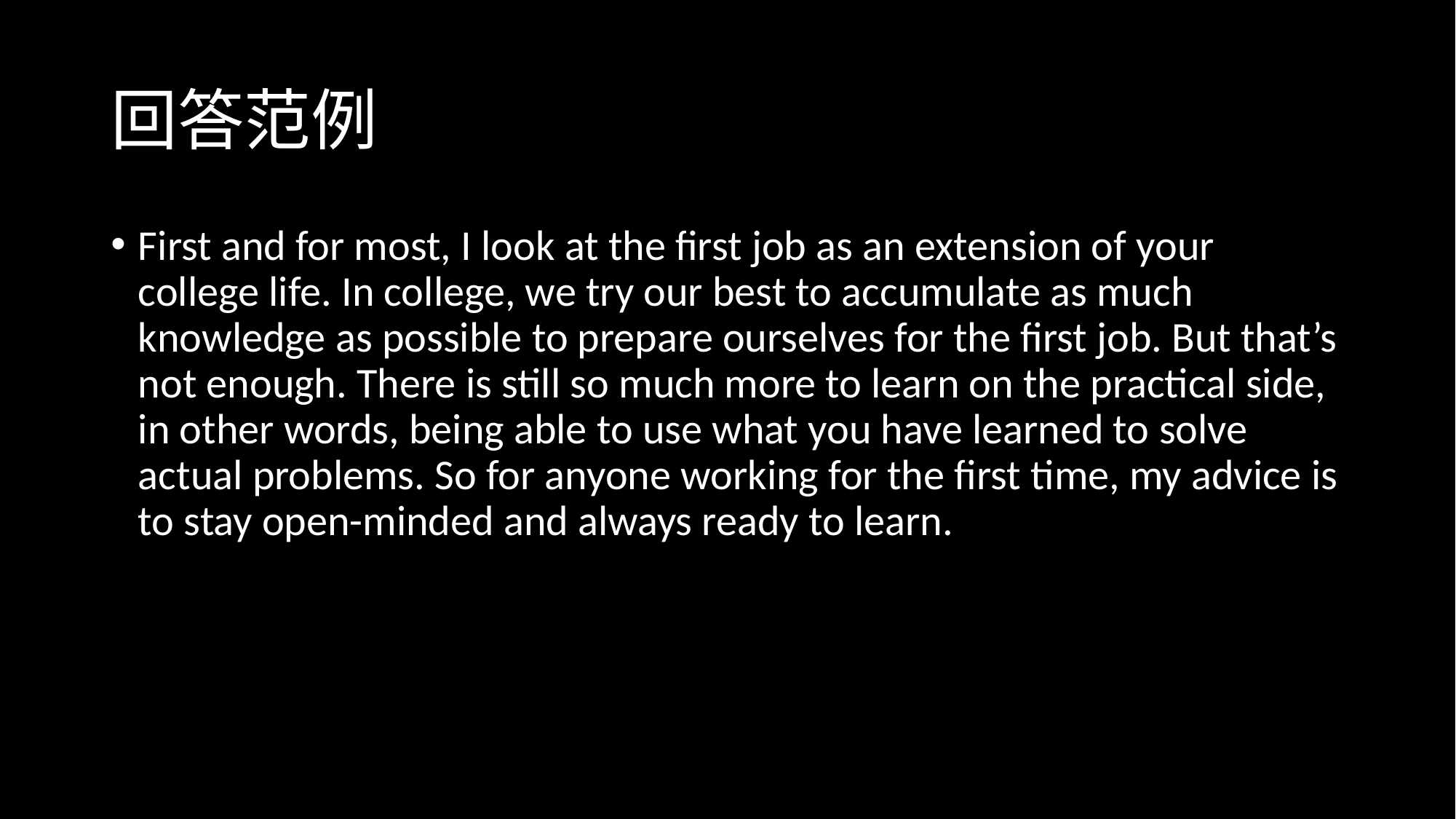

# 回答范例
First and for most, I look at the first job as an extension of your college life. In college, we try our best to accumulate as much knowledge as possible to prepare ourselves for the first job. But that’s not enough. There is still so much more to learn on the practical side, in other words, being able to use what you have learned to solve actual problems. So for anyone working for the first time, my advice is to stay open-minded and always ready to learn.